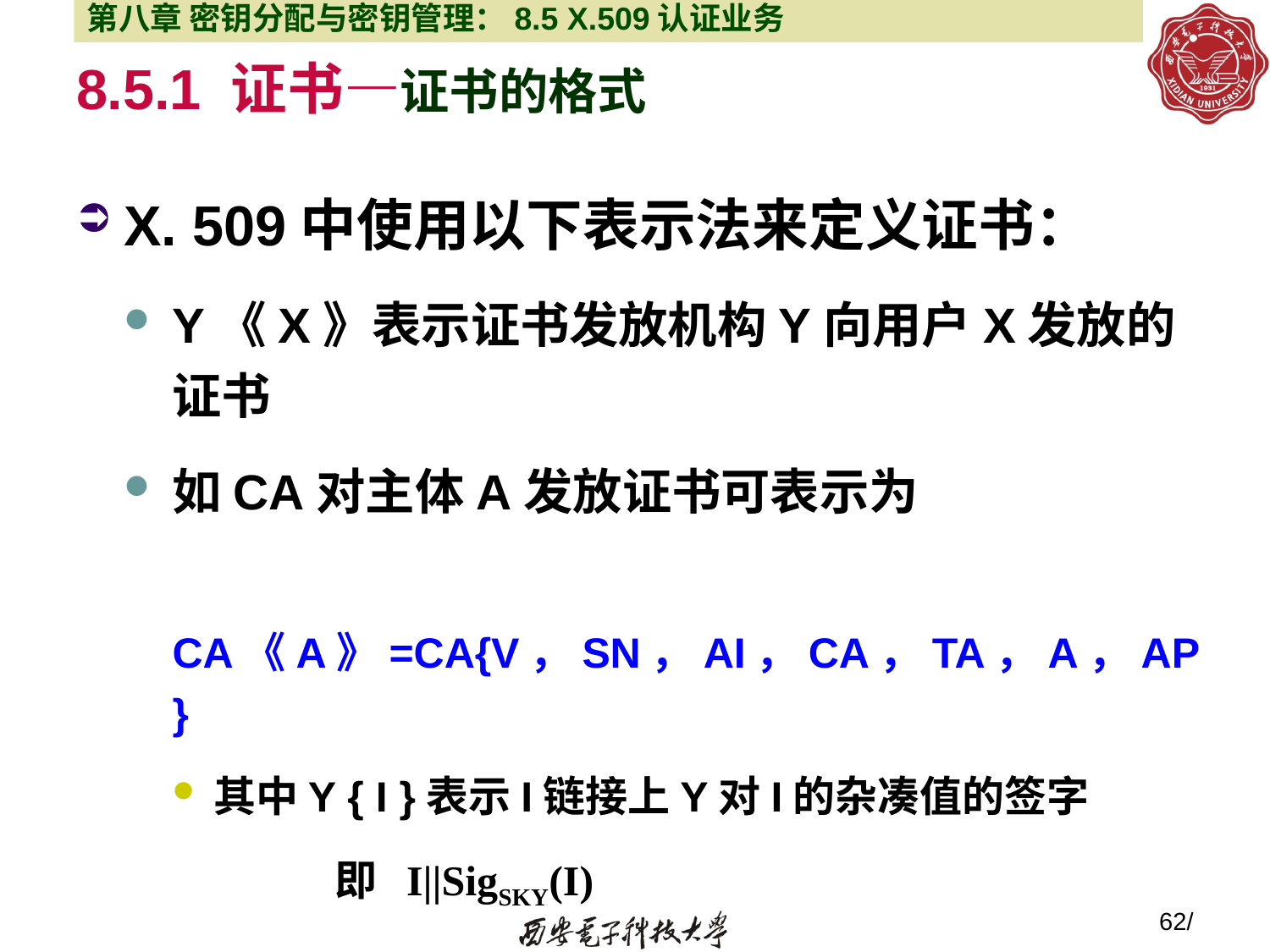

第八章 密钥分配与密钥管理：8.5 X.509认证业务
# 8.5.1 证书—证书的格式
X. 509中使用以下表示法来定义证书：
Y《X》表示证书发放机构Y向用户X发放的证书
如CA对主体A发放证书可表示为
    CA《A》=CA{V，SN，AI，CA，TA，A，AP}
其中Y { I }表示I链接上Y对I的杂凑值的签字
                即  I||SigSKY(I)
62/